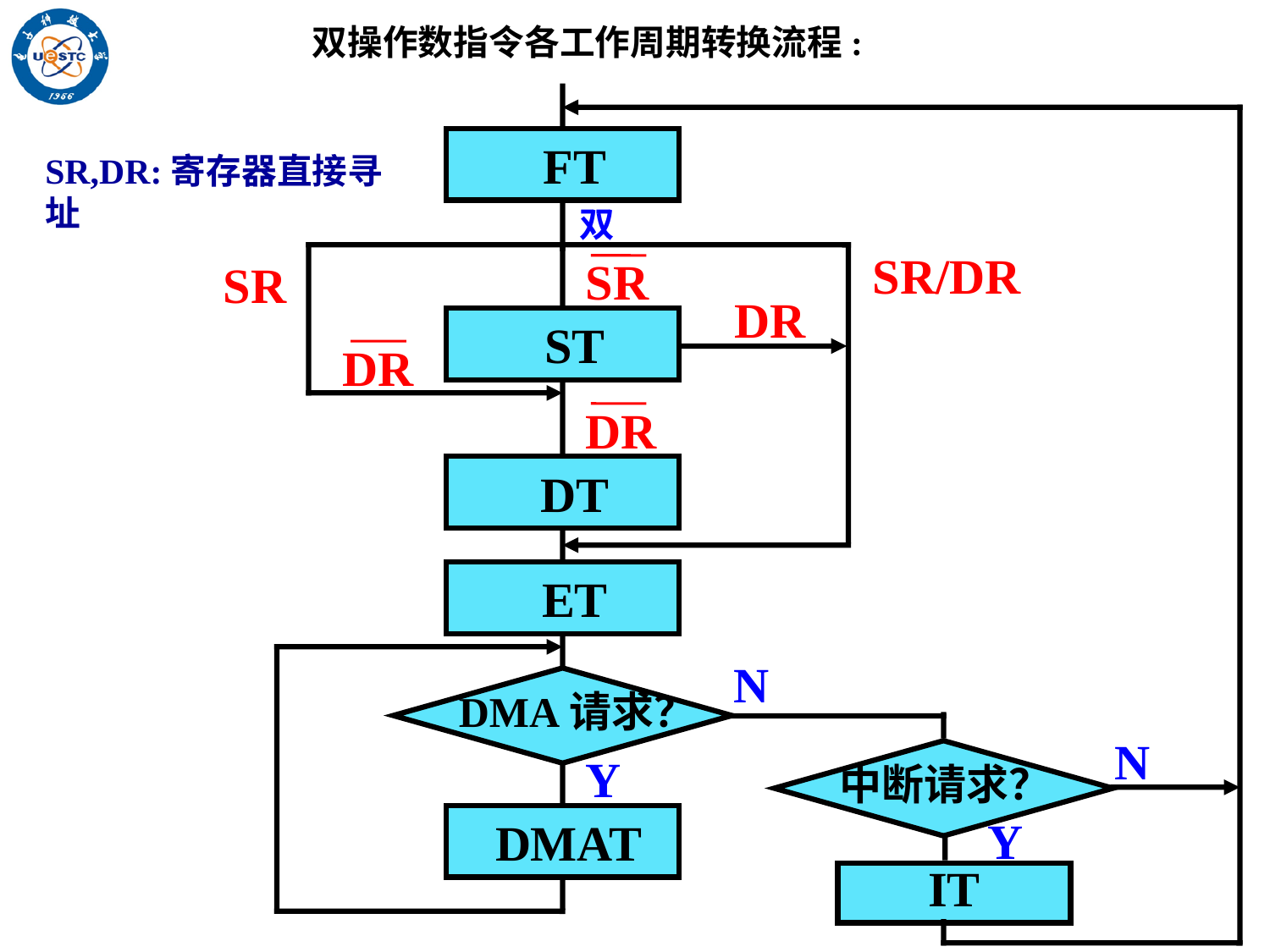

双操作数指令各工作周期转换流程:

  FT
SR,DR:寄存器直接寻址
双

SR/DR

SR

SR
DR
  ST
DR

DR

  DT

  ET

N

DMA请求？

N

中断请求？
Y

Y
 DMAT

IT